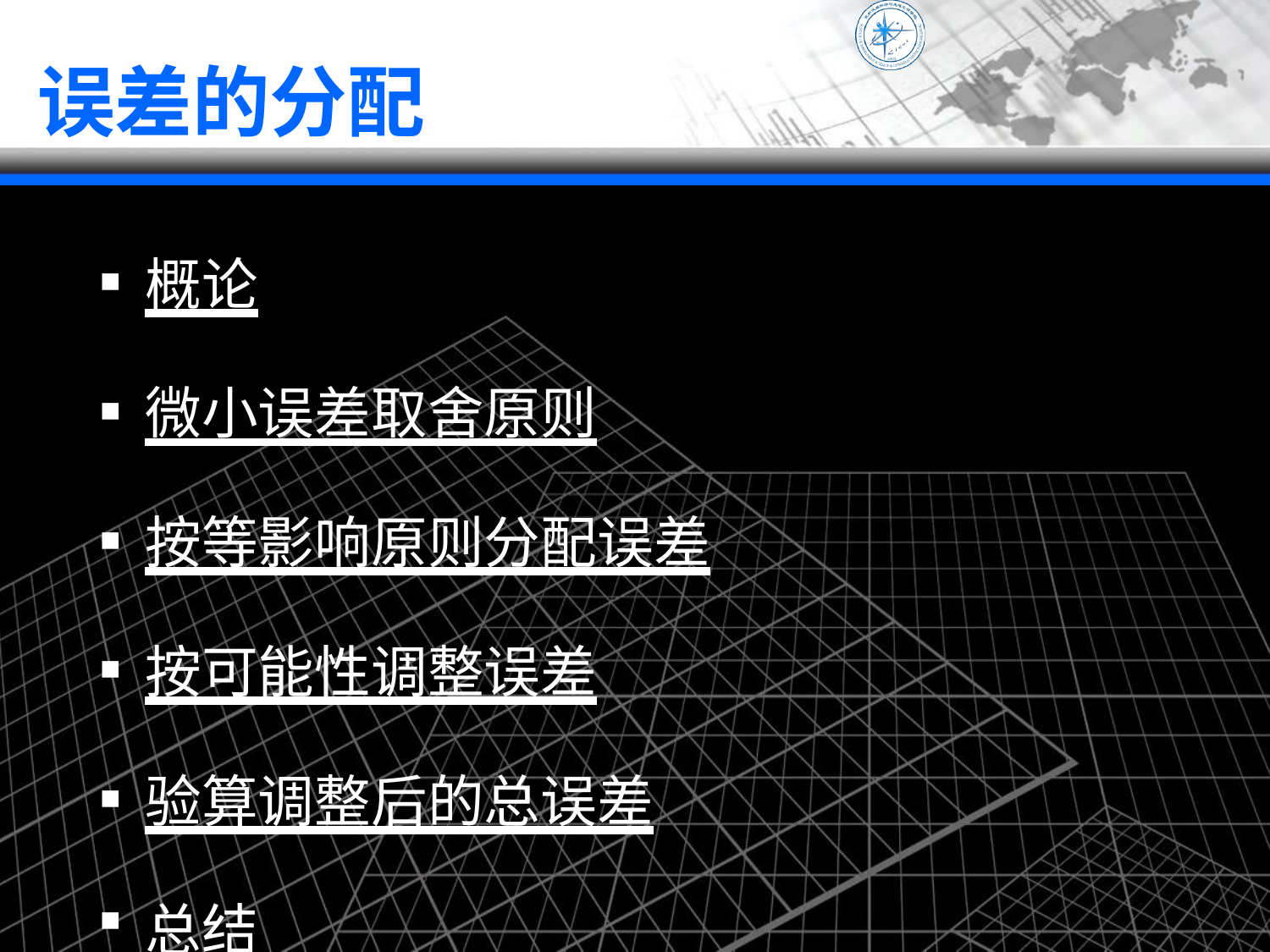

# 误差的分配
概论
微小误差取舍原则
按等影响原则分配误差
按可能性调整误差
验算调整后的总误差
总结